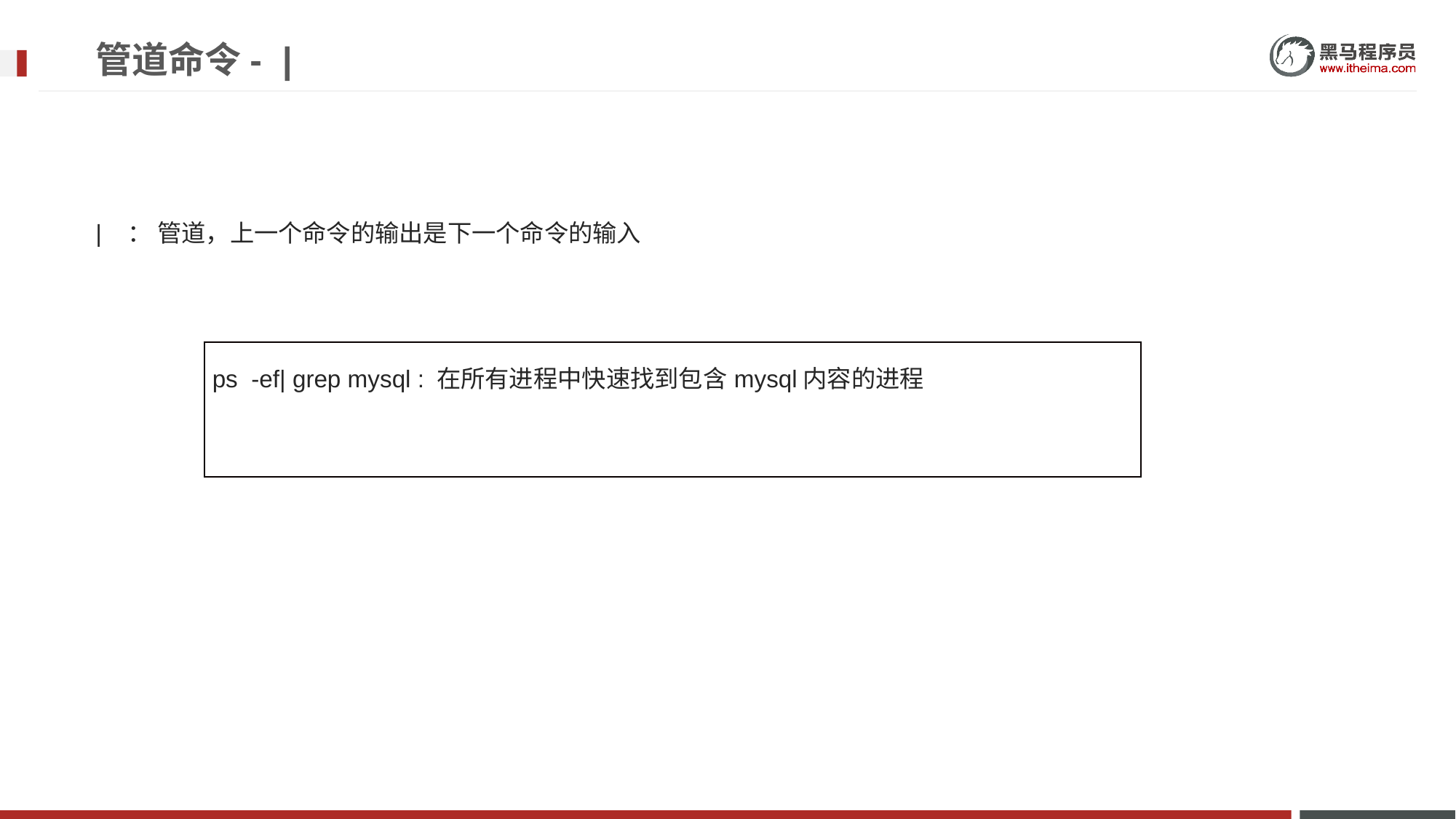

# 管道命令-  |
|   ： 管道，上一个命令的输出是下一个命令的输入
| ps -ef| grep mysql : 在所有进程中快速找到包含mysql内容的进程 |
| --- |